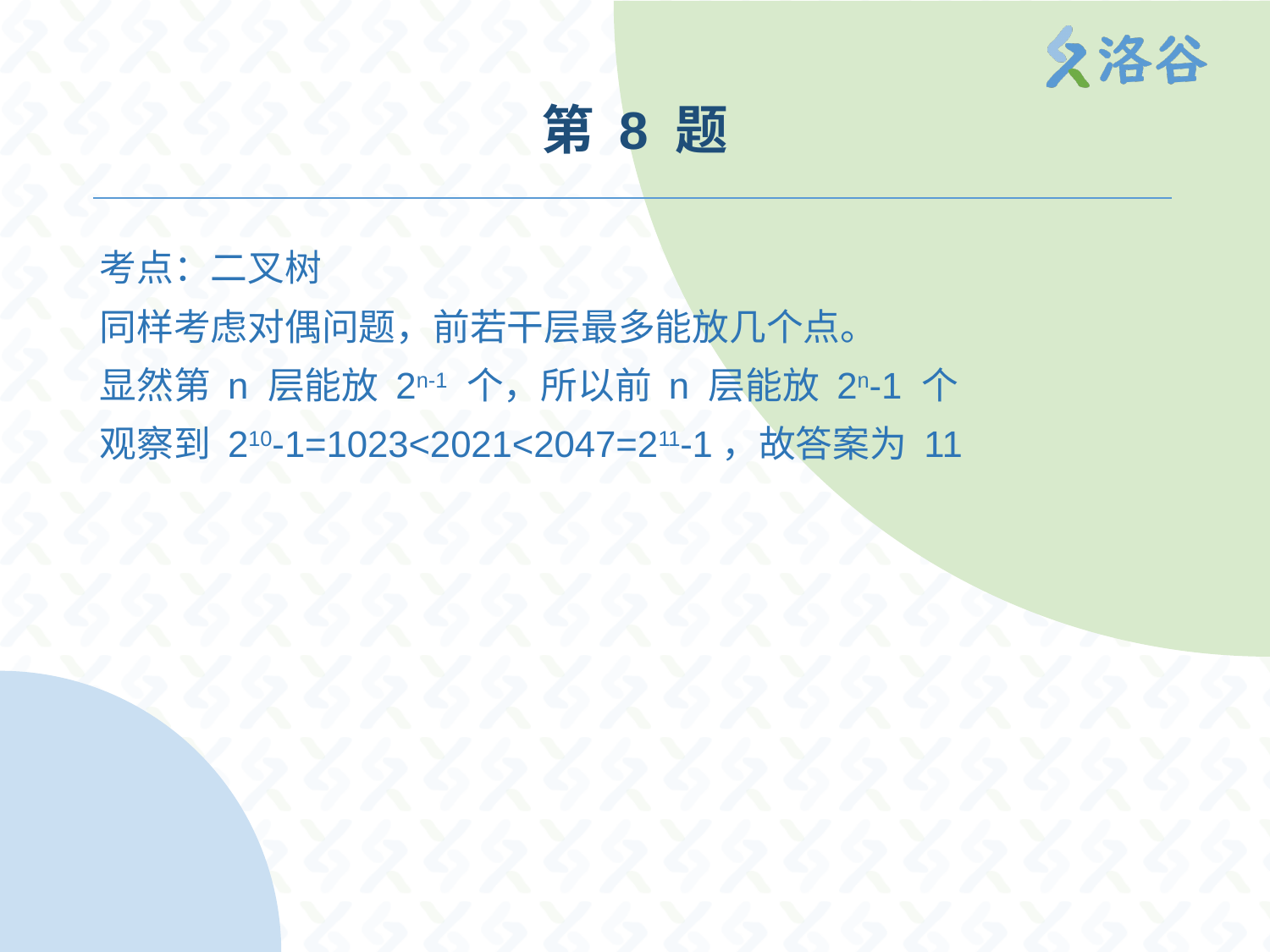

# 第 8 题
考点：二叉树
同样考虑对偶问题，前若干层最多能放几个点。
显然第 n 层能放 2n-1 个，所以前 n 层能放 2n-1 个
观察到 210-1=1023<2021<2047=211-1，故答案为 11